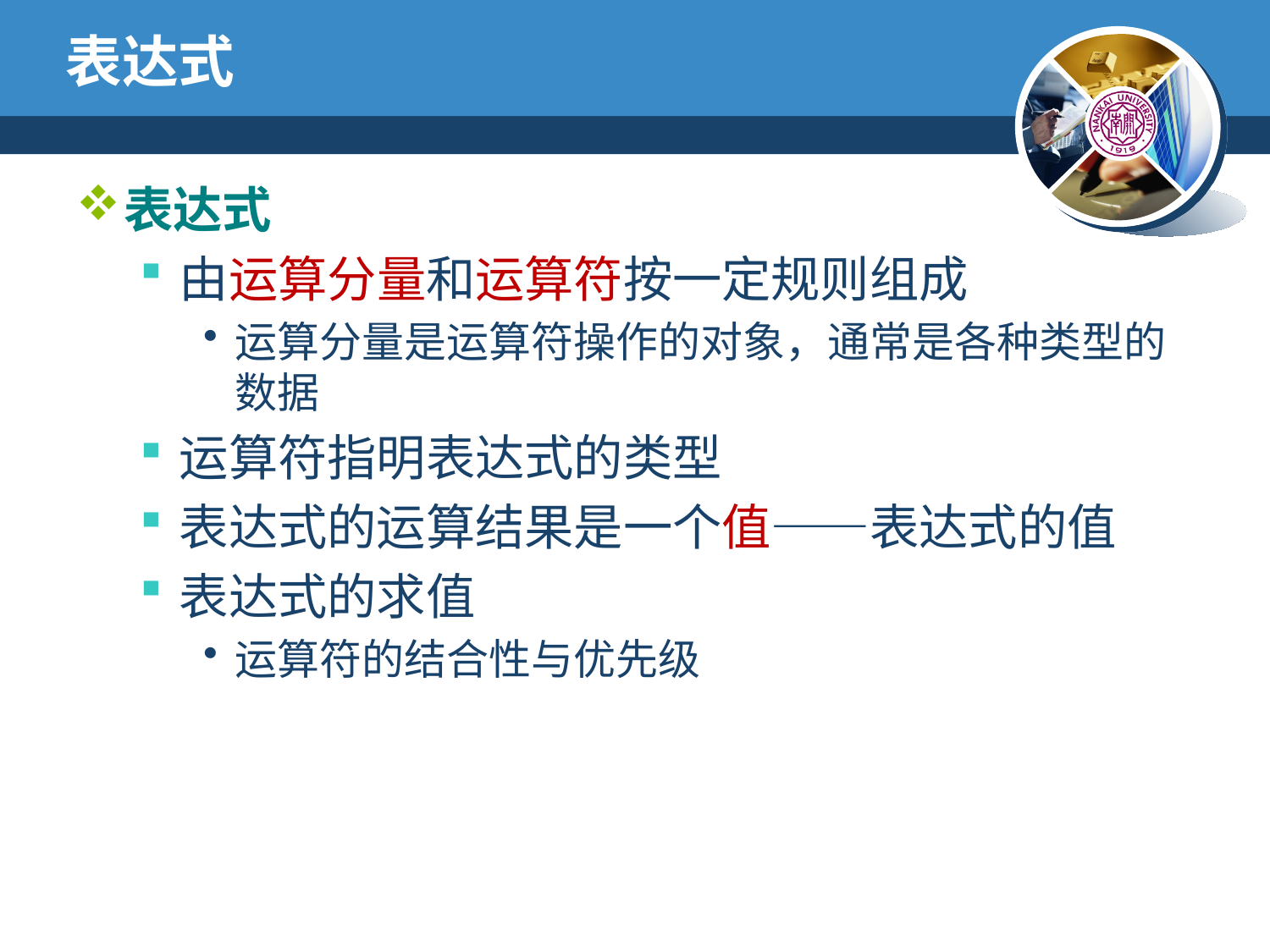

# 表达式
表达式
由运算分量和运算符按一定规则组成
运算分量是运算符操作的对象，通常是各种类型的数据
运算符指明表达式的类型
表达式的运算结果是一个值——表达式的值
表达式的求值
运算符的结合性与优先级